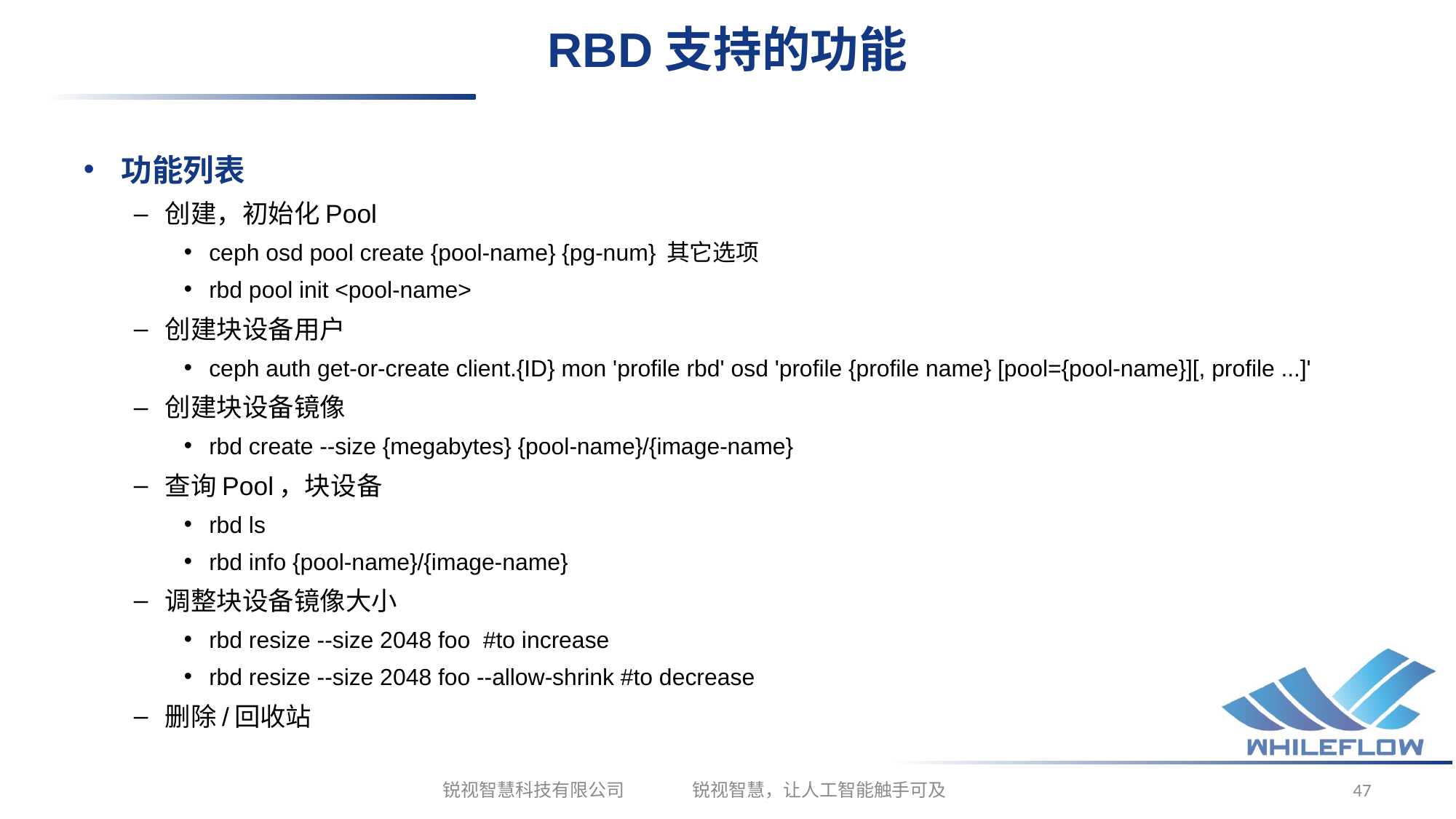

# RBD支持的功能
功能列表
创建，初始化Pool
ceph osd pool create {pool-name} {pg-num} 其它选项
rbd pool init <pool-name>
创建块设备用户
ceph auth get-or-create client.{ID} mon 'profile rbd' osd 'profile {profile name} [pool={pool-name}][, profile ...]'
创建块设备镜像
rbd create --size {megabytes} {pool-name}/{image-name}
查询Pool，块设备
rbd ls
rbd info {pool-name}/{image-name}
调整块设备镜像大小
rbd resize --size 2048 foo  #to increase
rbd resize --size 2048 foo --allow-shrink #to decrease
删除/回收站

锐视智慧科技有限公司            锐视智慧，让人工智能触手可及
47